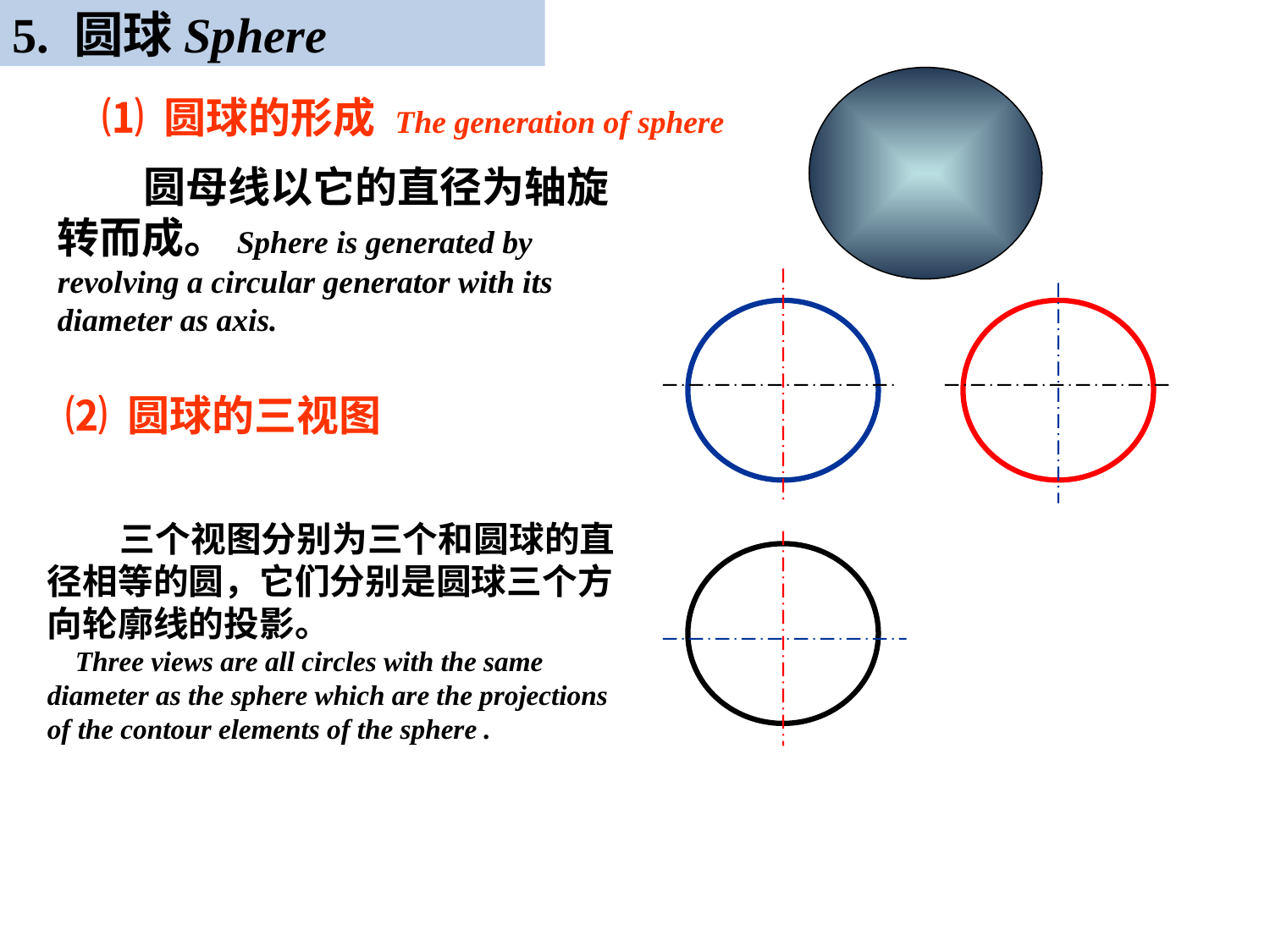

5. 圆球Sphere

⑴ 圆球的形成 The generation of sphere
        圆母线以它的直径为轴旋转而成。Sphere is generated by revolving a circular generator with its diameter as axis.

⑵ 圆球的三视图

        三个视图分别为三个和圆球的直径相等的圆，它们分别是圆球三个方向轮廓线的投影。
    Three views are all circles with the same diameter as the sphere which are the projections of the contour elements of the sphere .